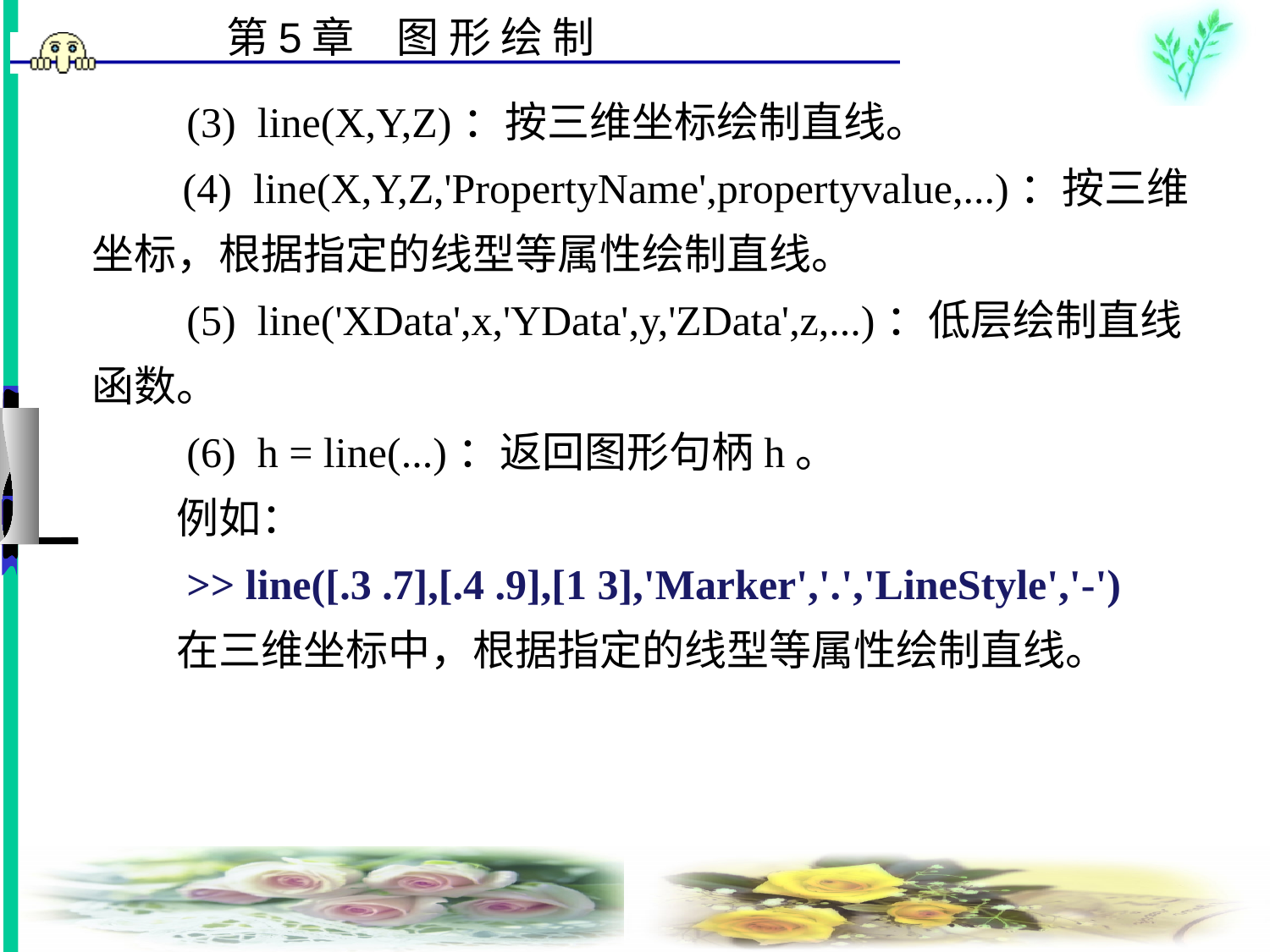

# (3)  line(X,Y,Z)：按三维坐标绘制直线。 　 (4)  line(X,Y,Z,'PropertyName',propertyvalue,...)：按三维坐标，根据指定的线型等属性绘制直线。 　　(5)  line('XData',x,'YData',y,'ZData',z,...)：低层绘制直线函数。 　　(6)  h = line(...)：返回图形句柄h。 　　例如： 　　>> line([.3 .7],[.4 .9],[1 3],'Marker','.','LineStyle','-') 　　在三维坐标中，根据指定的线型等属性绘制直线。